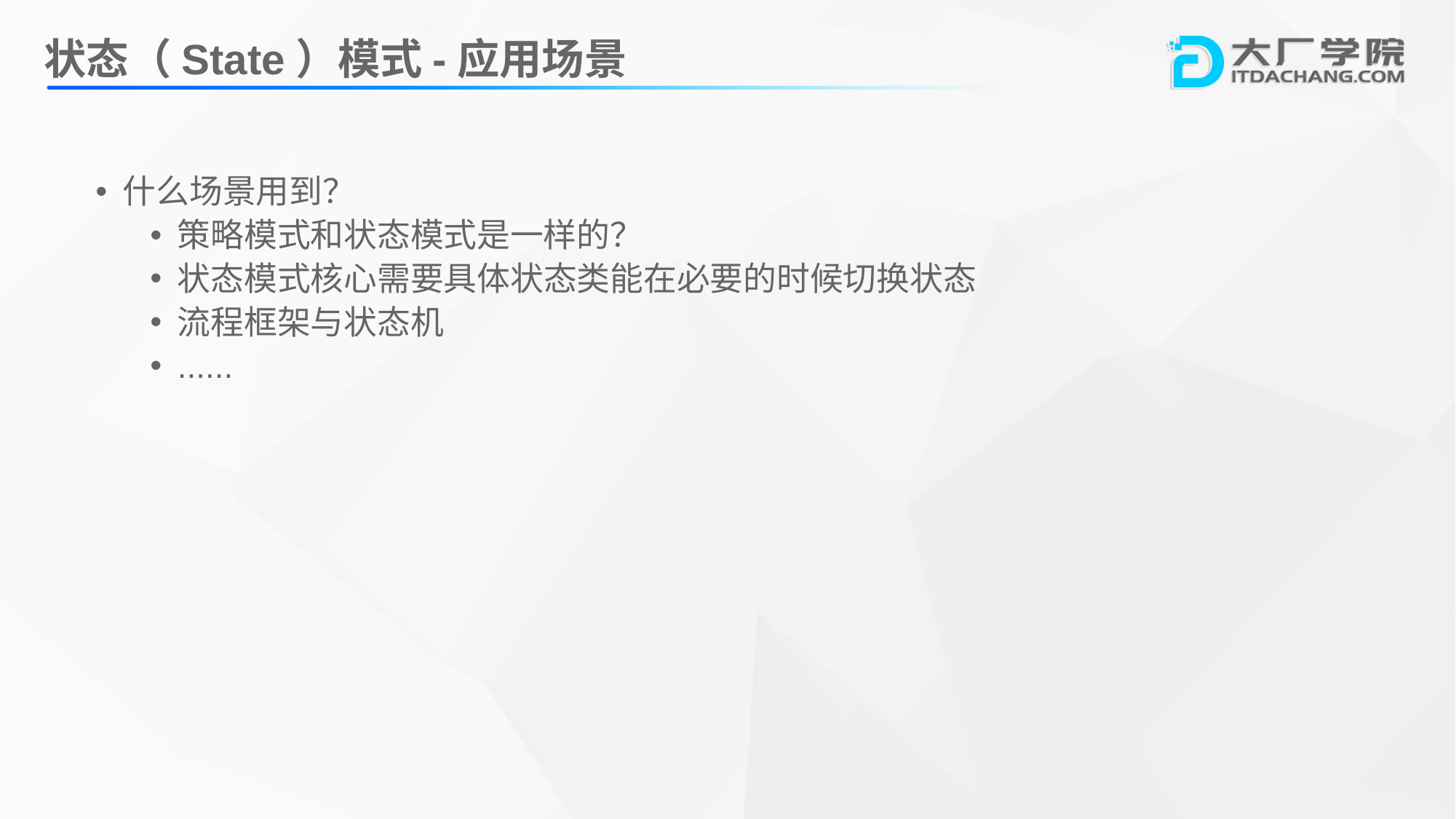

# 状态（State）模式-应用场景
什么场景用到？
策略模式和状态模式是一样的？
状态模式核心需要具体状态类能在必要的时候切换状态
流程框架与状态机
......